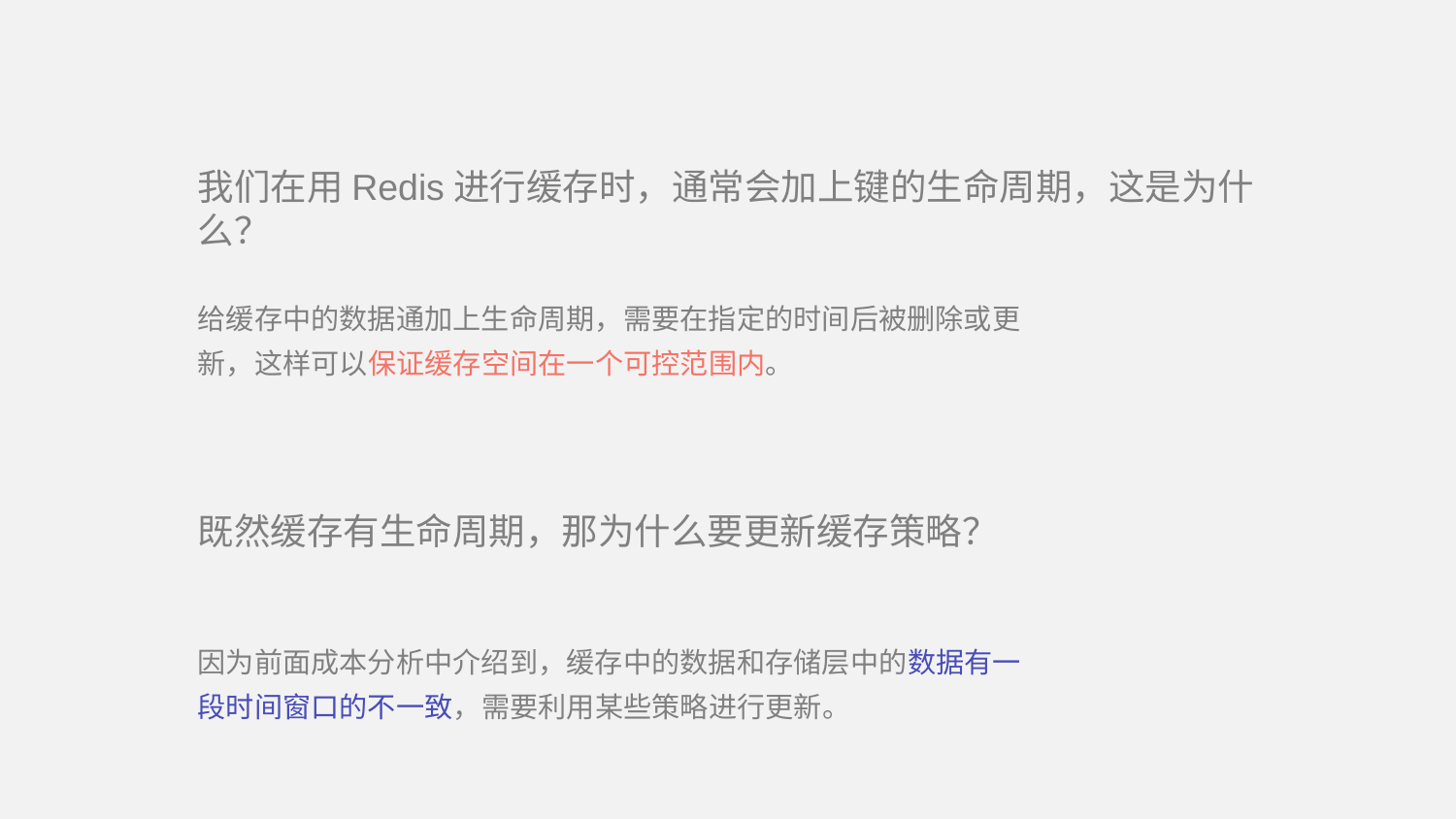

我们在用Redis进行缓存时，通常会加上键的生命周期，这是为什么？
给缓存中的数据通加上生命周期，需要在指定的时间后被删除或更新，这样可以保证缓存空间在一个可控范围内。
既然缓存有生命周期，那为什么要更新缓存策略？
因为前面成本分析中介绍到，缓存中的数据和存储层中的数据有一段时间窗口的不一致，需要利用某些策略进行更新。